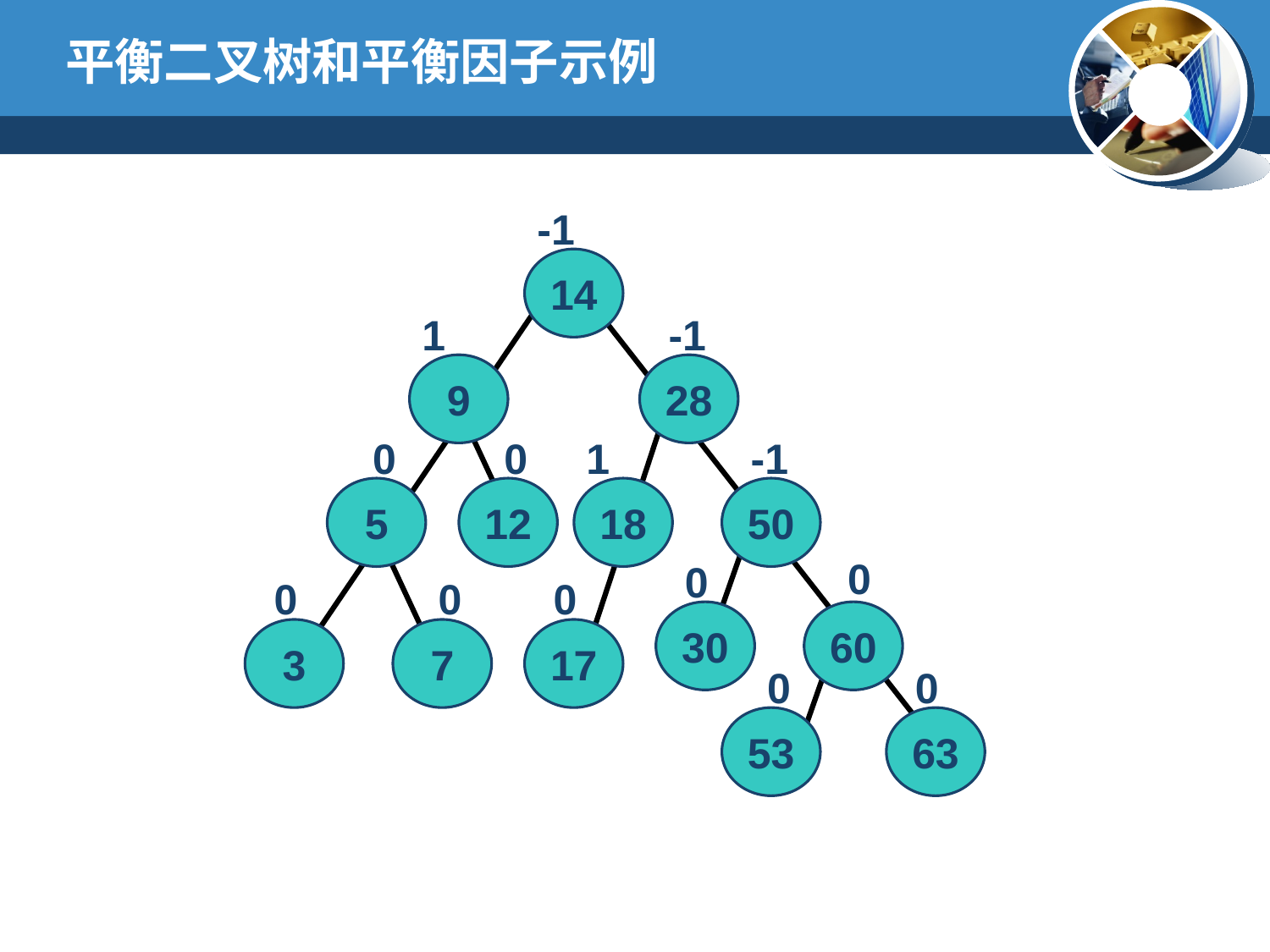

# 平衡二叉树和平衡因子示例
-1
14

1

-1
9
28

0
0
1
-1
5
12
18
50

0
0
0
0
0
30
60
3
7
17

0
0
53
63